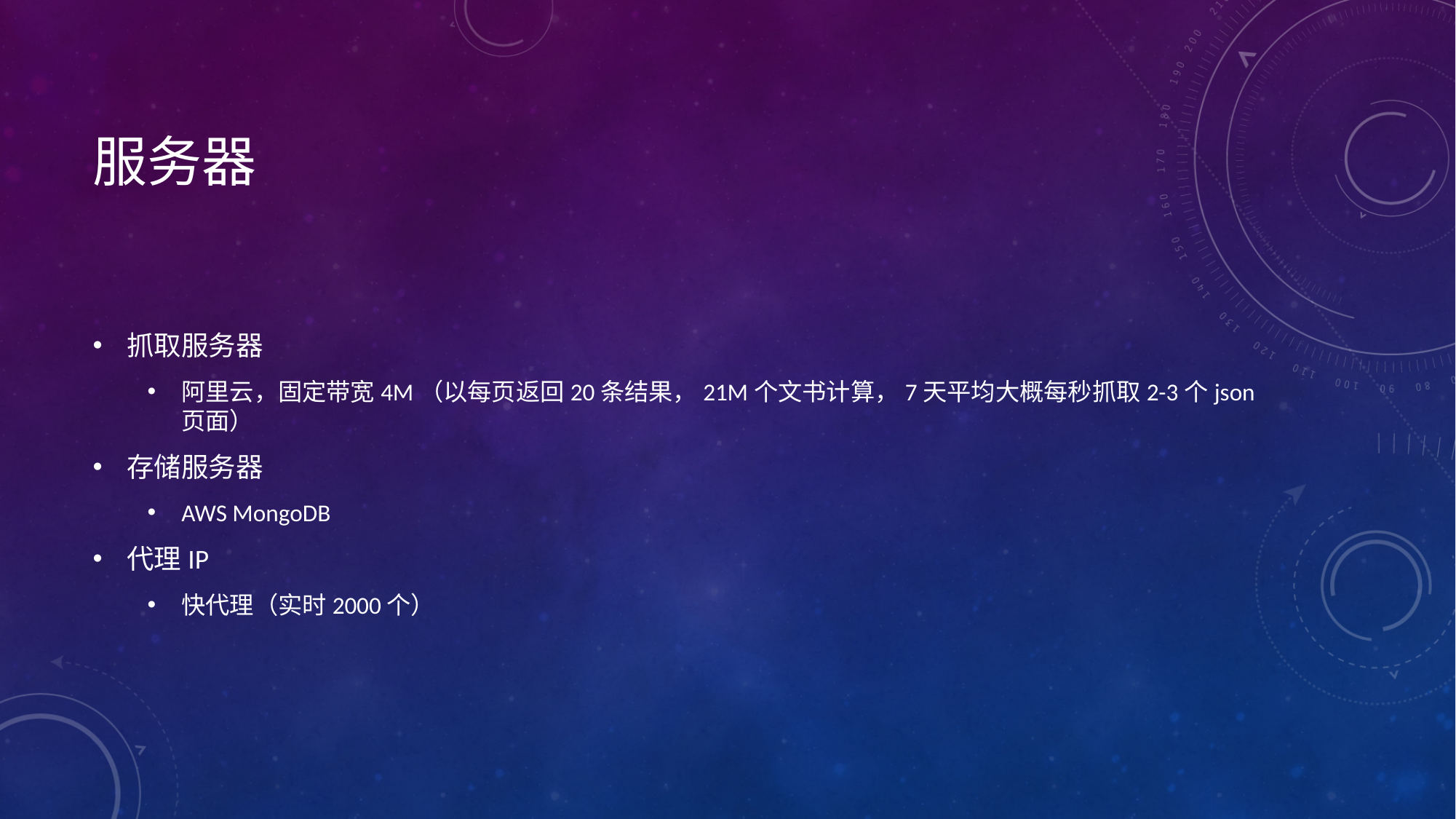

# 服务器
抓取服务器
阿里云，固定带宽4M（以每页返回20条结果，21M个文书计算，7天平均大概每秒抓取2-3个json页面）
存储服务器
AWS MongoDB
代理IP
快代理（实时2000个）